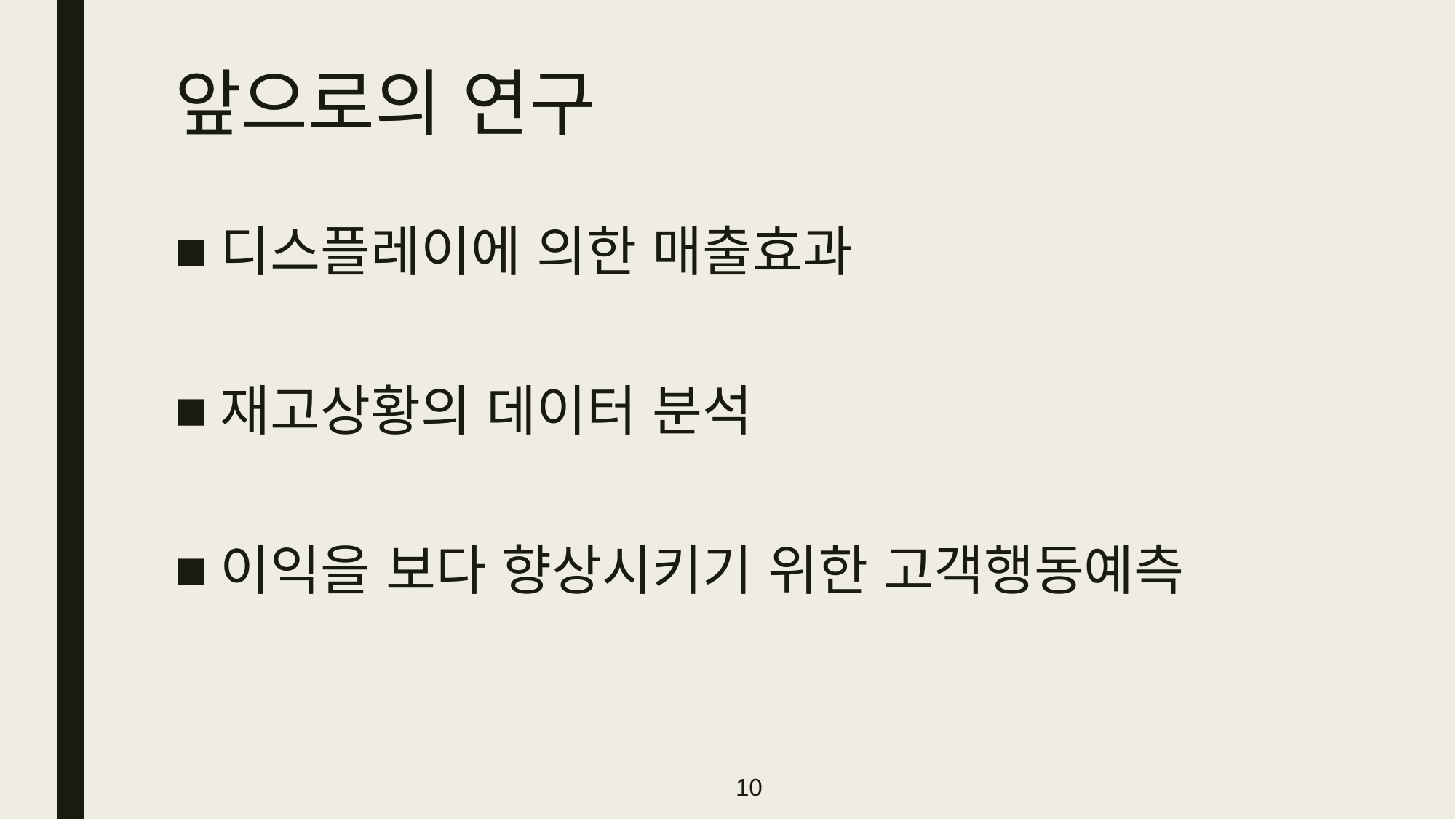

# 앞으로의 연구
디스플레이에 의한 매출효과

재고상황의 데이터 분석

이익을 보다 향상시키기 위한 고객행동예측

10